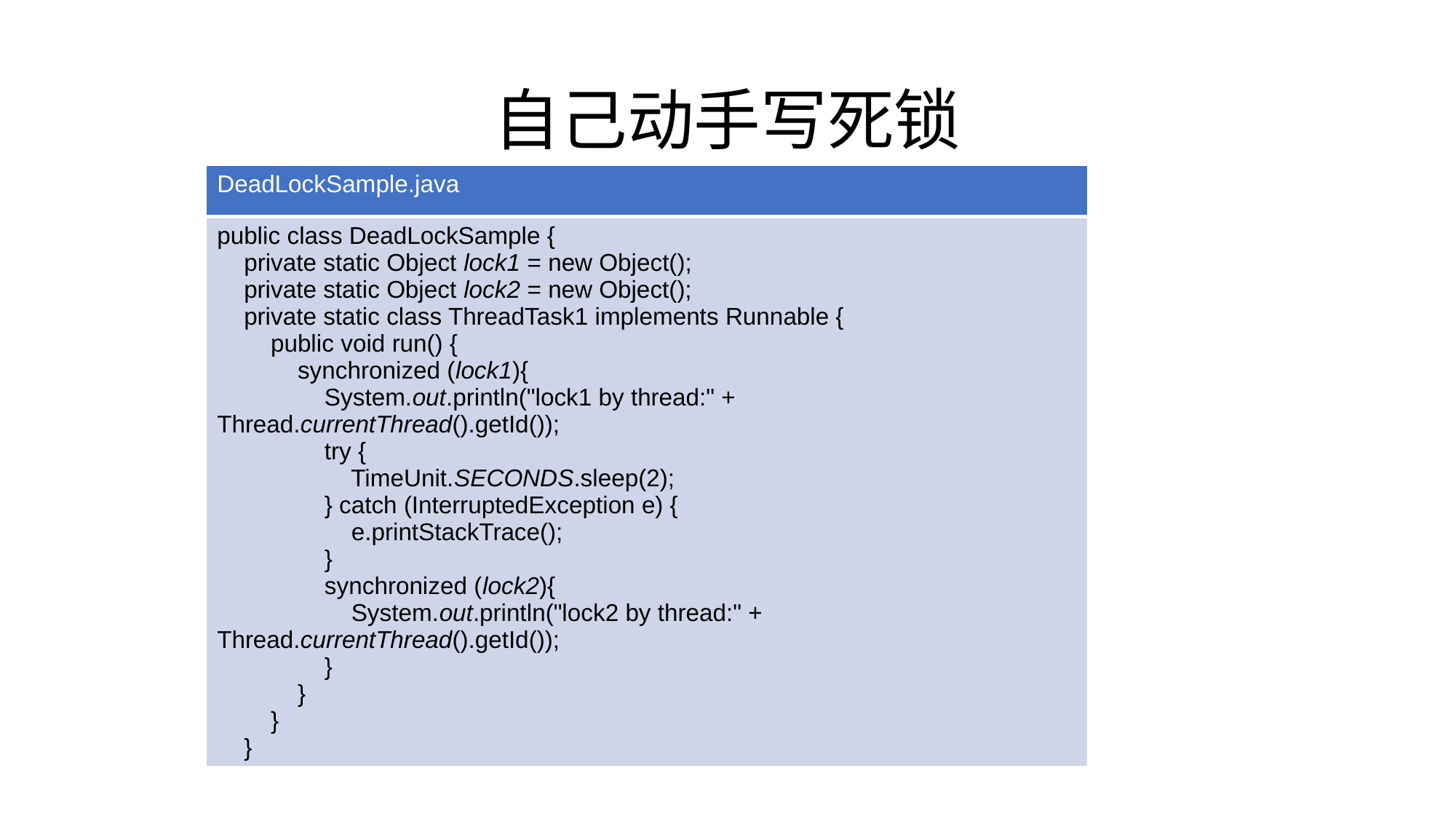

# 自己动手写死锁
| DeadLockSample.java |
| --- |
| public class DeadLockSample { private static Object lock1 = new Object(); private static Object lock2 = new Object(); private static class ThreadTask1 implements Runnable { public void run() { synchronized (lock1){ System.out.println("lock1 by thread:" + Thread.currentThread().getId()); try { TimeUnit.SECONDS.sleep(2); } catch (InterruptedException e) { e.printStackTrace(); } synchronized (lock2){ System.out.println("lock2 by thread:" + Thread.currentThread().getId()); } } } } |